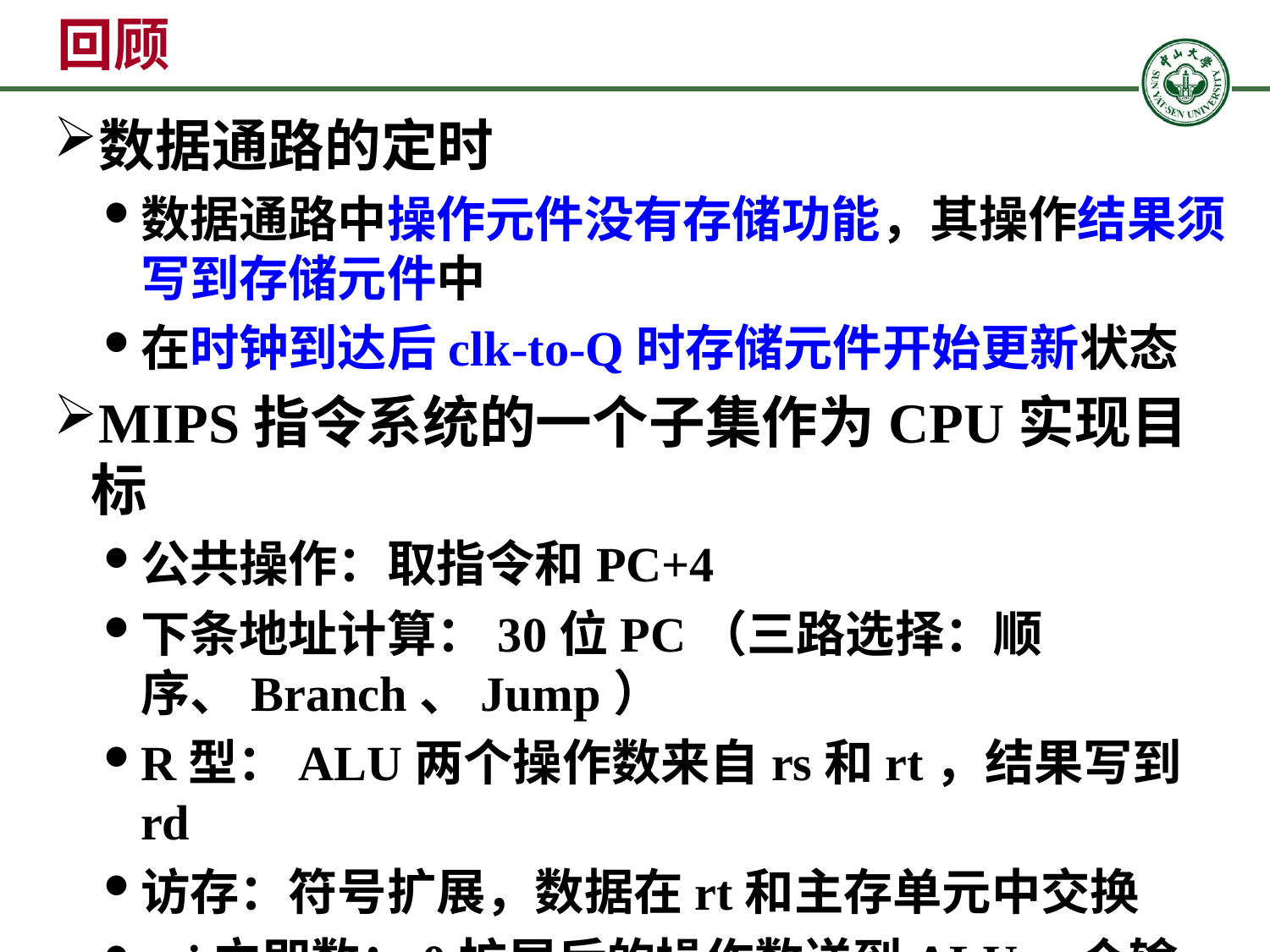

# 回顾
数据通路的定时
数据通路中操作元件没有存储功能，其操作结果须写到存储元件中
在时钟到达后clk-to-Q时存储元件开始更新状态
MIPS指令系统的一个子集作为CPU实现目标
公共操作：取指令和PC+4
下条地址计算：30位PC（三路选择：顺序、Branch、Jump）
R型：ALU两个操作数来自rs和rt，结果写到rd
访存：符号扩展，数据在rt和主存单元中交换
ori立即数：0扩展后的操作数送到ALU一个输入端